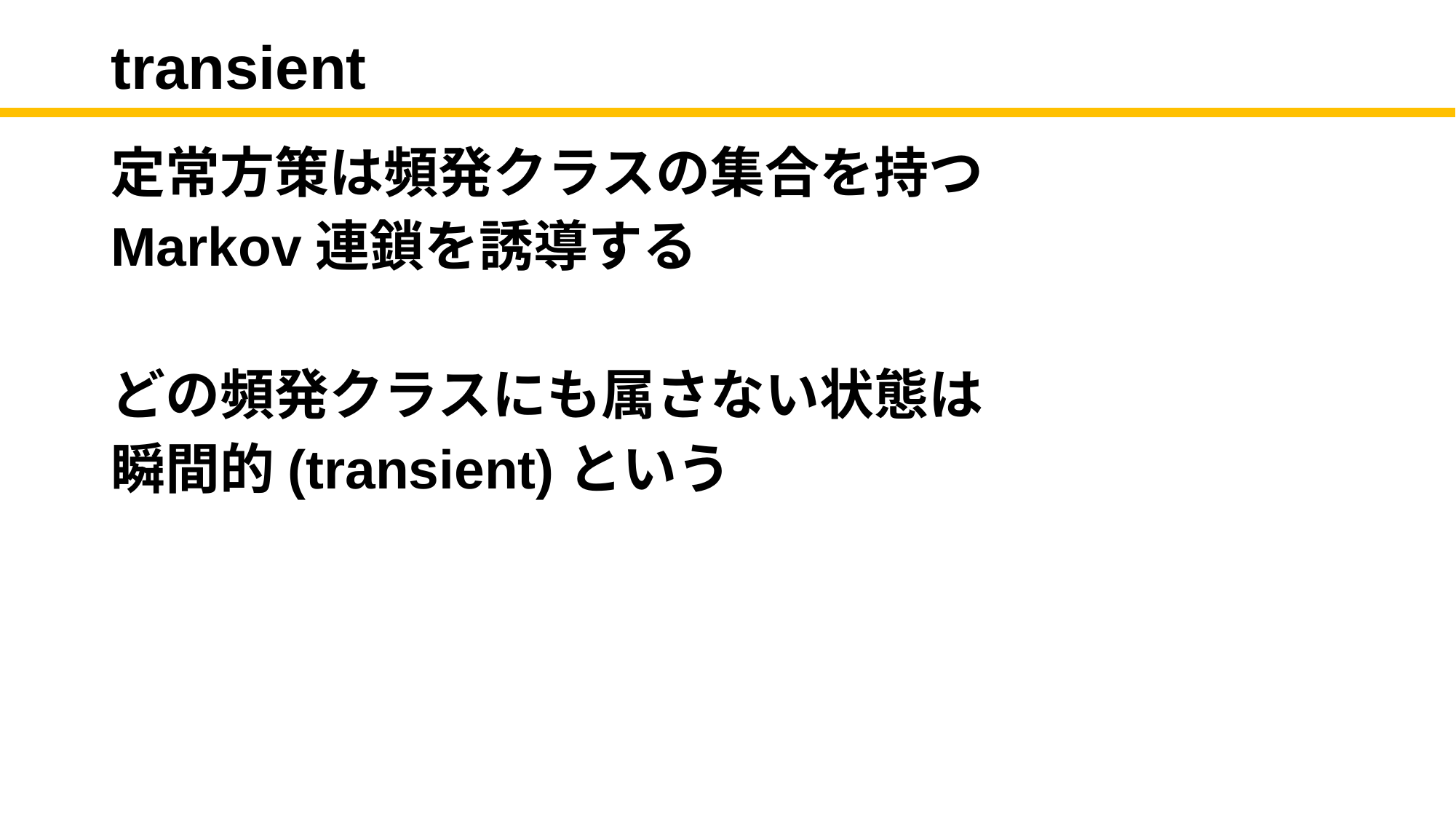

# transient
定常方策は頻発クラスの集合を持つ
Markov連鎖を誘導する

どの頻発クラスにも属さない状態は
瞬間的(transient)という